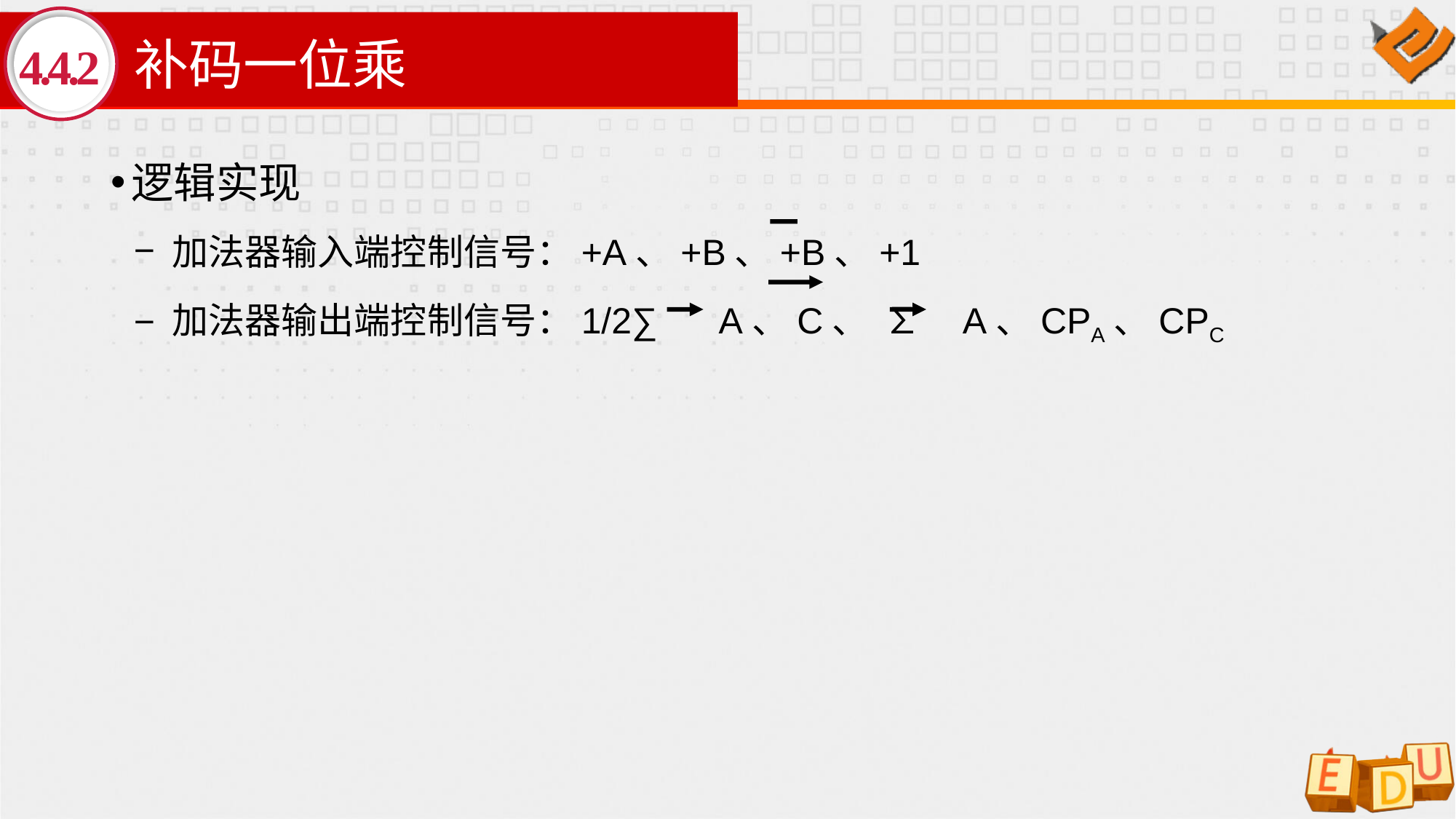

# 补码一位乘
4.4.2
逻辑实现
加法器输入端控制信号：+A、+B、+B、+1
加法器输出端控制信号：1/2∑      A、C、  ∑    A、CPA、CPC